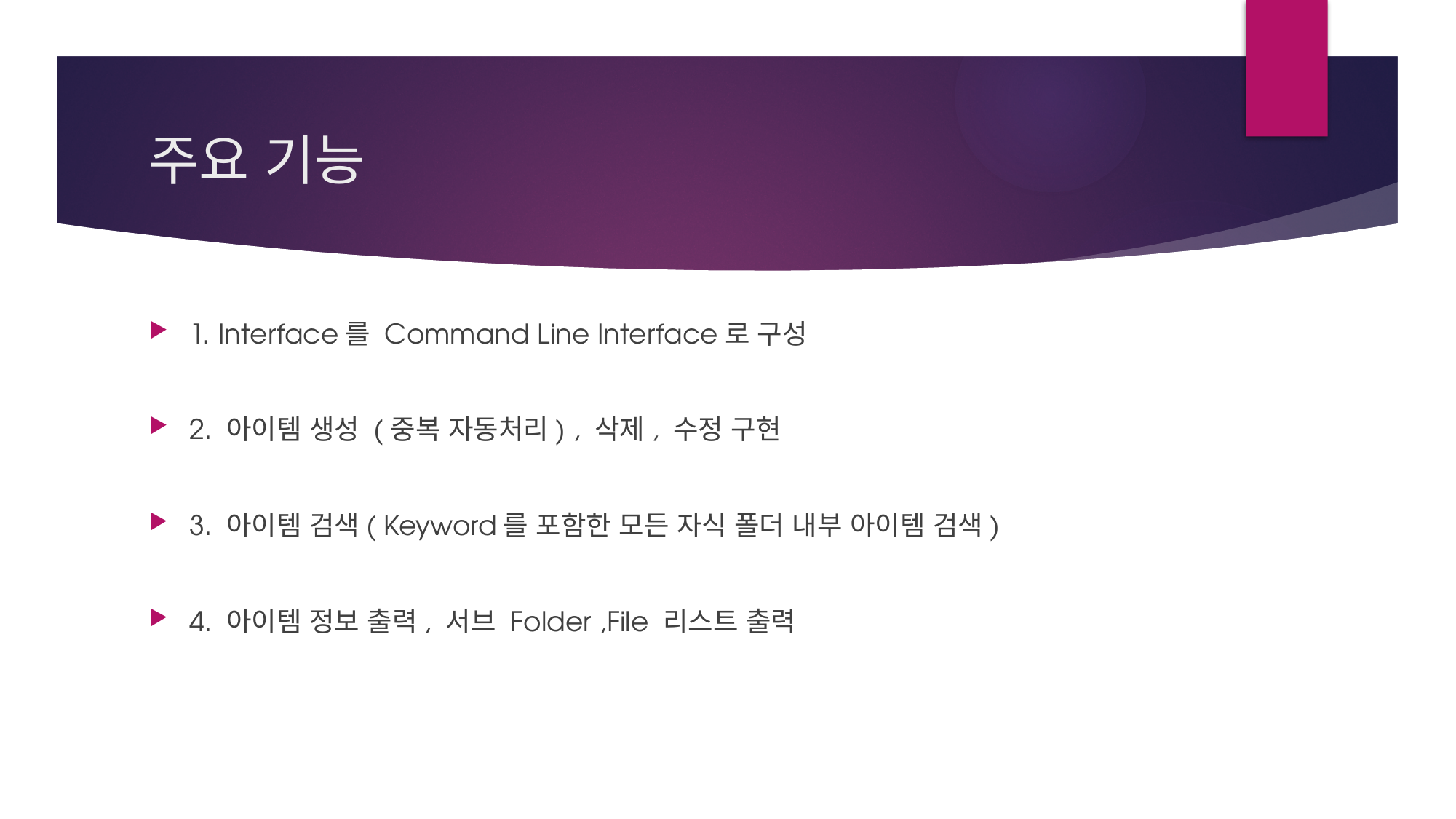

# 주요 기능
1. Interface를 Command Line Interface로 구성

2. 아이템 생성 (중복 자동처리) , 삭제, 수정 구현

3. 아이템 검색( Keyword를 포함한 모든 자식 폴더 내부 아이템 검색)

4. 아이템 정보 출력, 서브 Folder ,File 리스트 출력